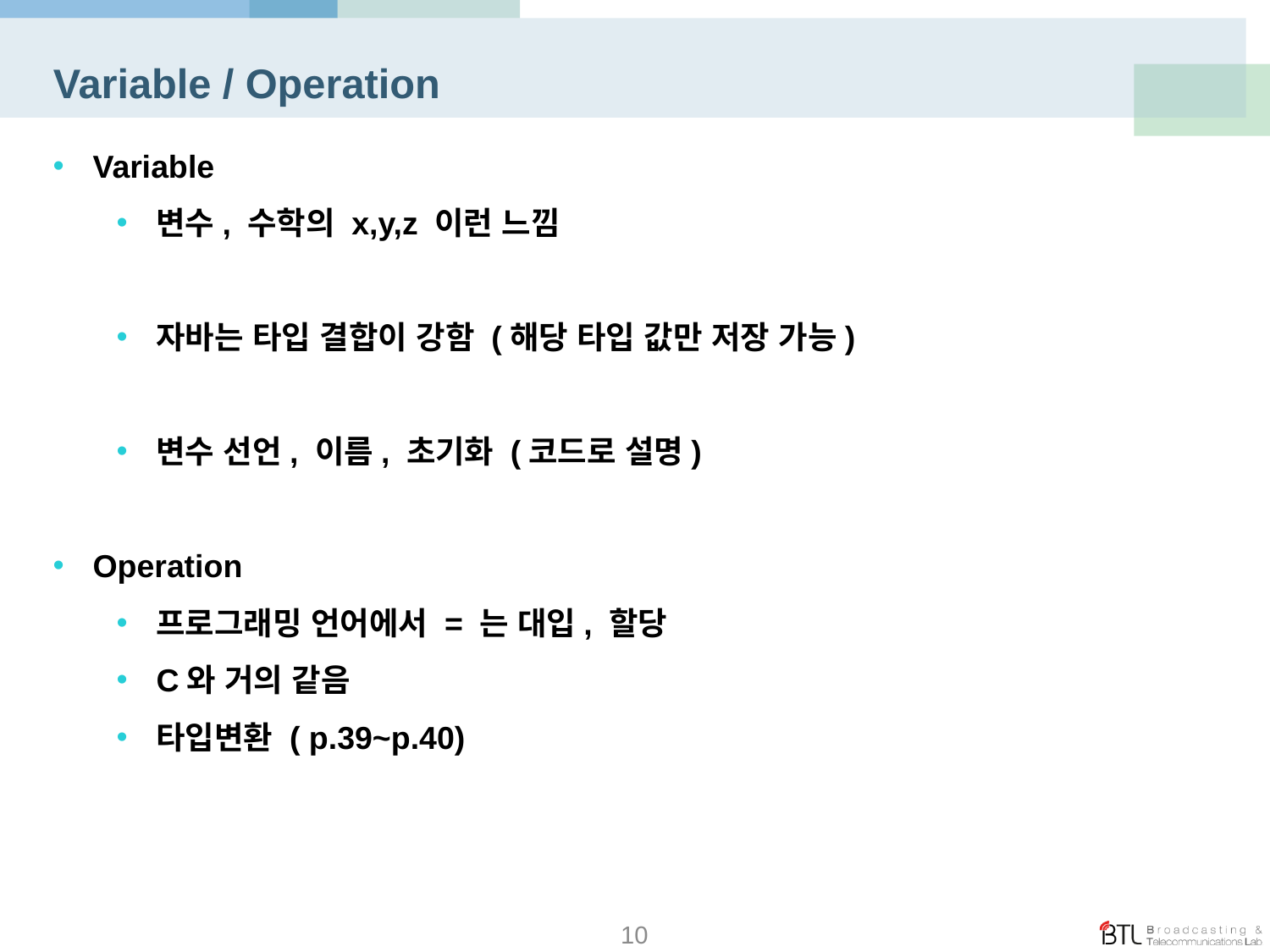

# Variable / Operation
Variable
변수, 수학의 x,y,z 이런 느낌

자바는 타입 결합이 강함 (해당 타입 값만 저장 가능)

변수 선언, 이름, 초기화 (코드로 설명)

Operation
프로그래밍 언어에서 = 는 대입, 할당
C와 거의 같음
타입변환 ( p.39~p.40)
10